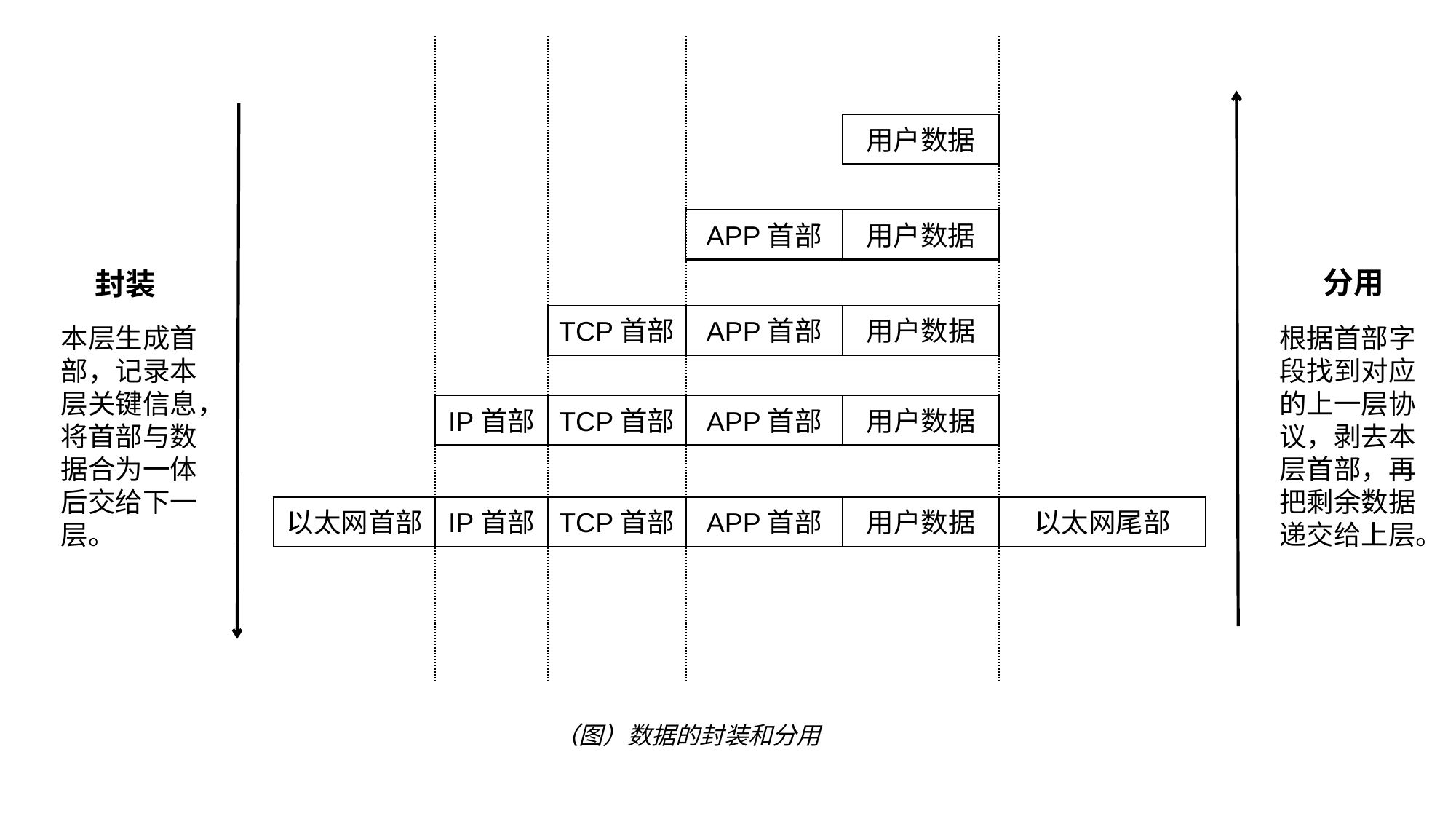

用户数据
APP首部
用户数据
TCP首部
APP首部
用户数据
IP首部
TCP首部
APP首部
用户数据
以太网首部
IP首部
TCP首部
APP首部
用户数据
以太网尾部
封装
本层生成首部，记录本层关键信息，将首部与数据合为一体后交给下一层。
分用
根据首部字段找到对应的上一层协议，剥去本层首部，再把剩余数据递交给上层。
（图）数据的封装和分用